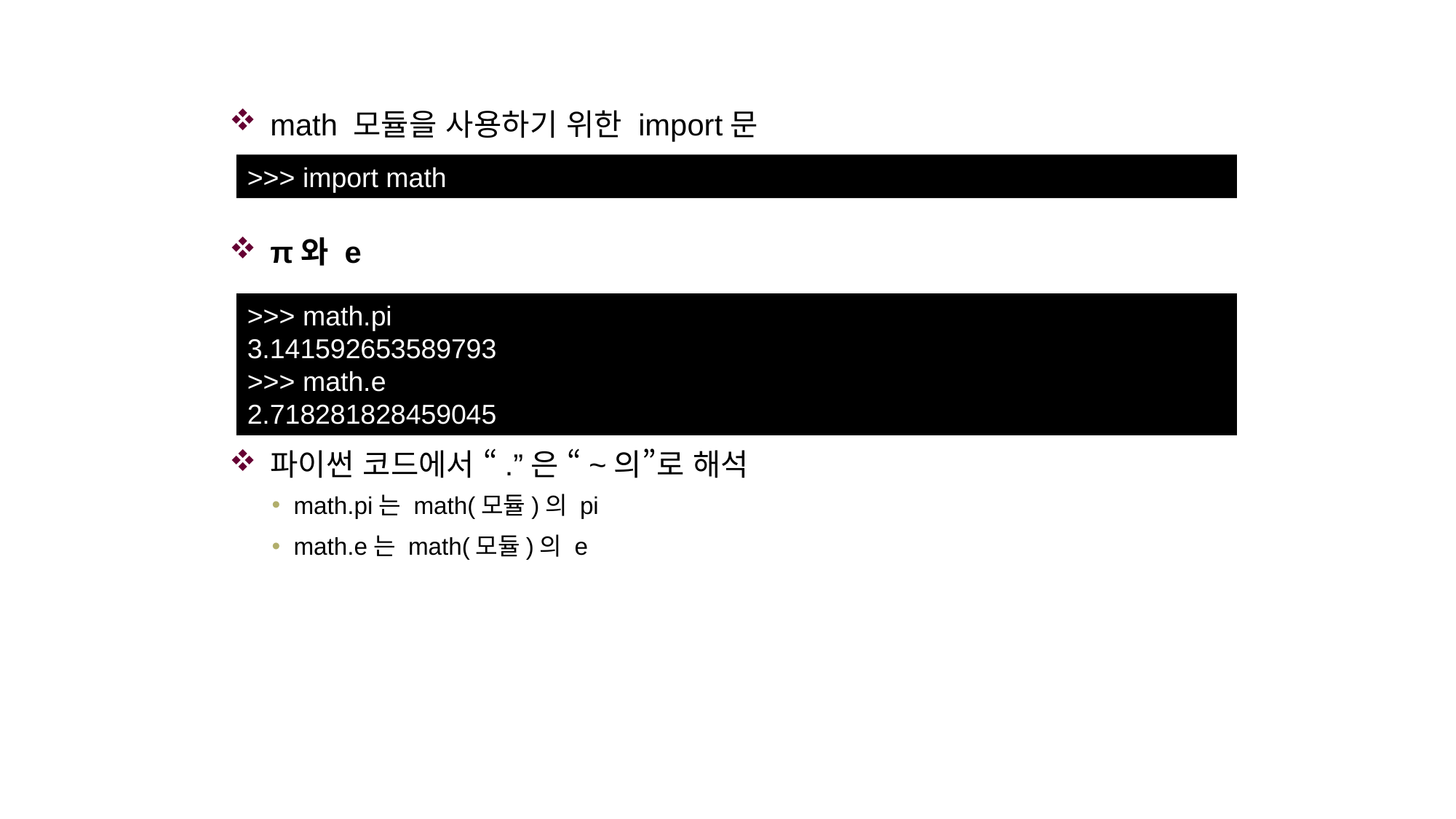

math 모듈을 사용하기 위한 import문

π와 e

파이썬 코드에서 “.”은 “~의”로 해석
math.pi는 math(모듈)의 pi
math.e는 math(모듈)의 e

>>> import math
>>> math.pi
3.141592653589793
>>> math.e
2.718281828459045